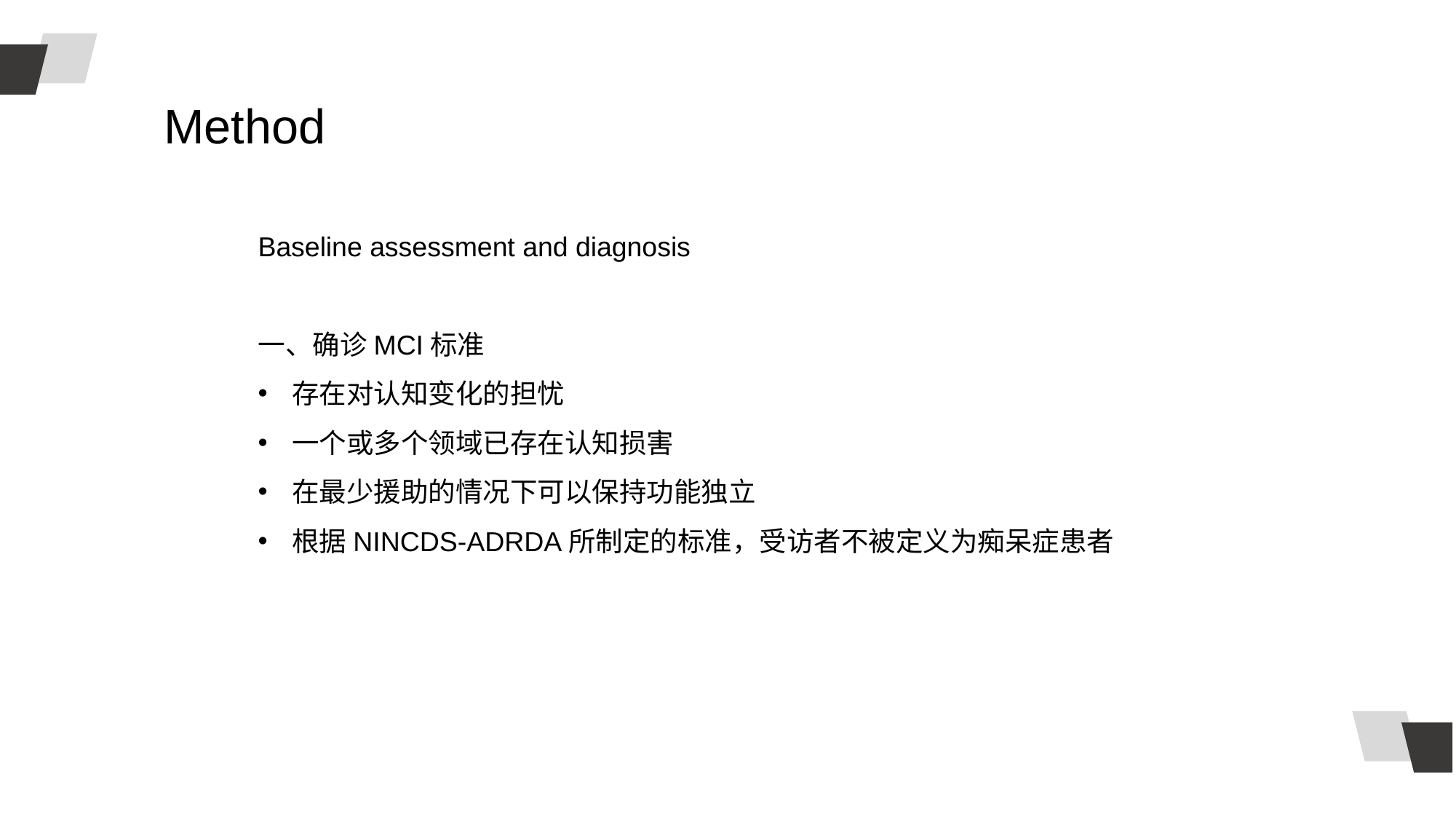

Method
Baseline assessment and diagnosis

一、确诊MCI标准
存在对认知变化的担忧
一个或多个领域已存在认知损害
在最少援助的情况下可以保持功能独立
根据NINCDS-ADRDA所制定的标准，受访者不被定义为痴呆症患者